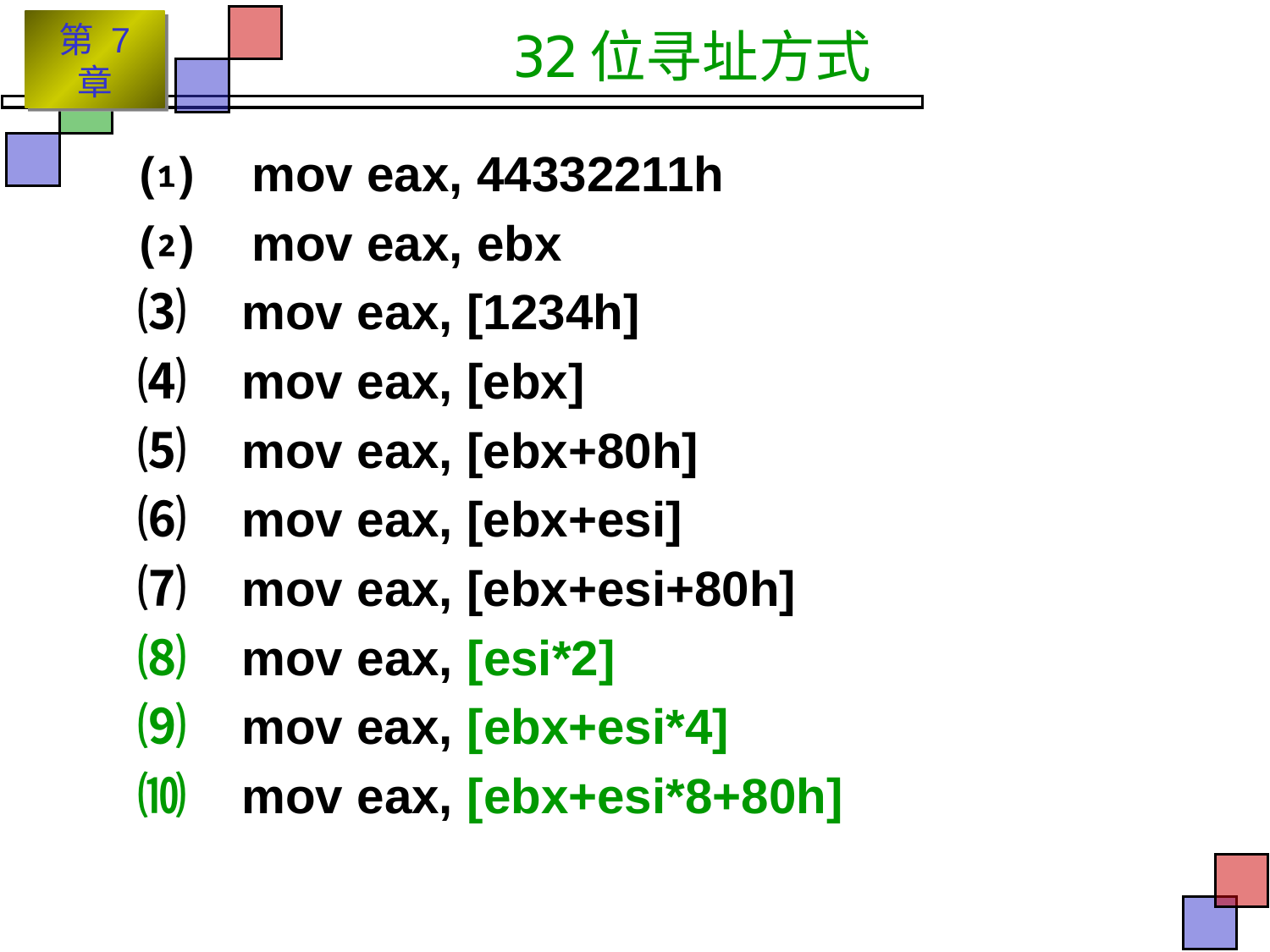

# 32位寻址方式
⑴    mov eax, 44332211h
⑵    mov eax, ebx
⑶    mov eax, [1234h]
⑷    mov eax, [ebx]
⑸    mov eax, [ebx+80h]
⑹    mov eax, [ebx+esi]
⑺    mov eax, [ebx+esi+80h]
⑻    mov eax, [esi*2]
⑼    mov eax, [ebx+esi*4]
⑽    mov eax, [ebx+esi*8+80h]